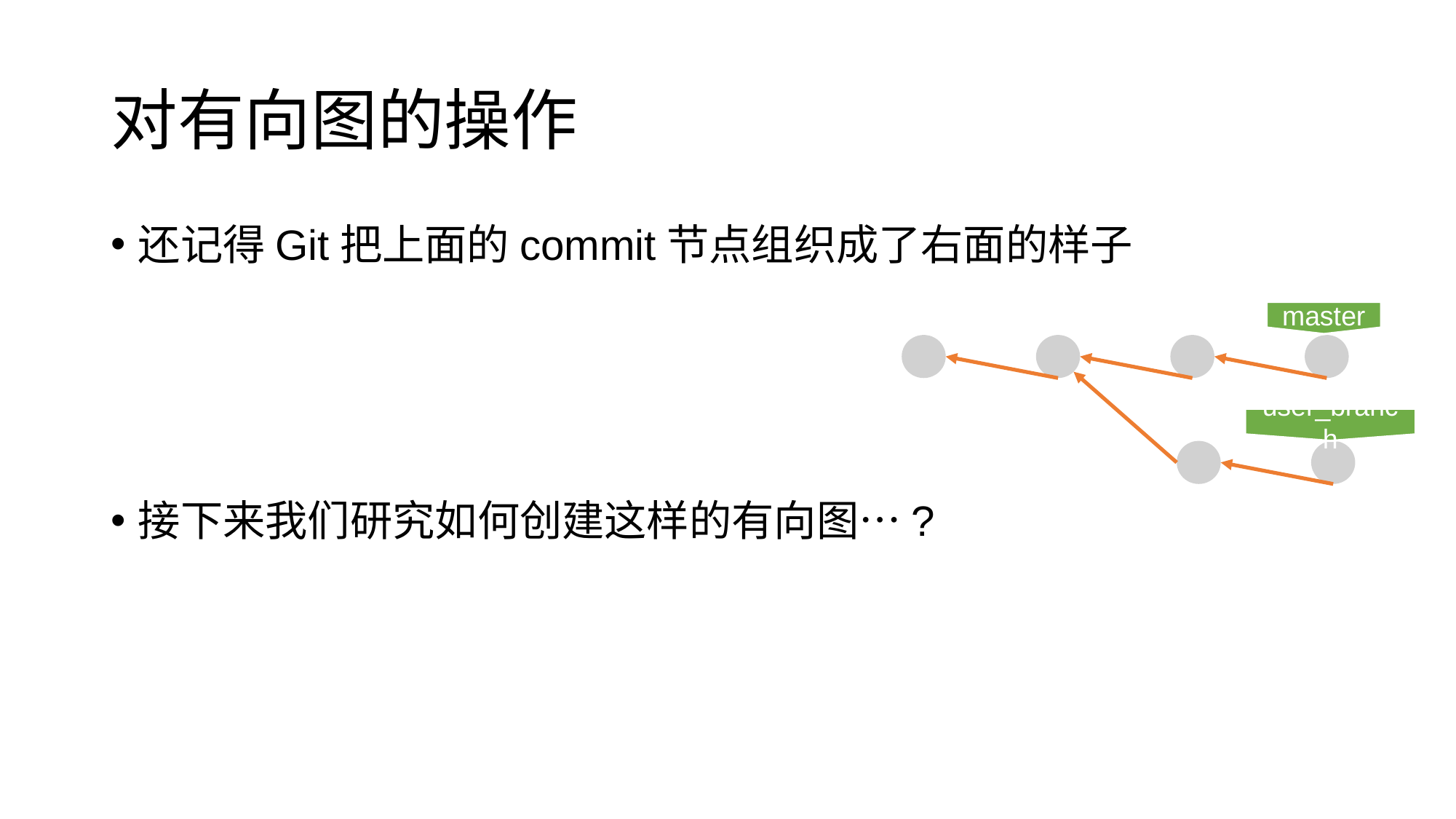

# 对有向图的操作
还记得Git把上面的commit节点组织成了右面的样子
master

user_branch
接下来我们研究如何创建这样的有向图…?